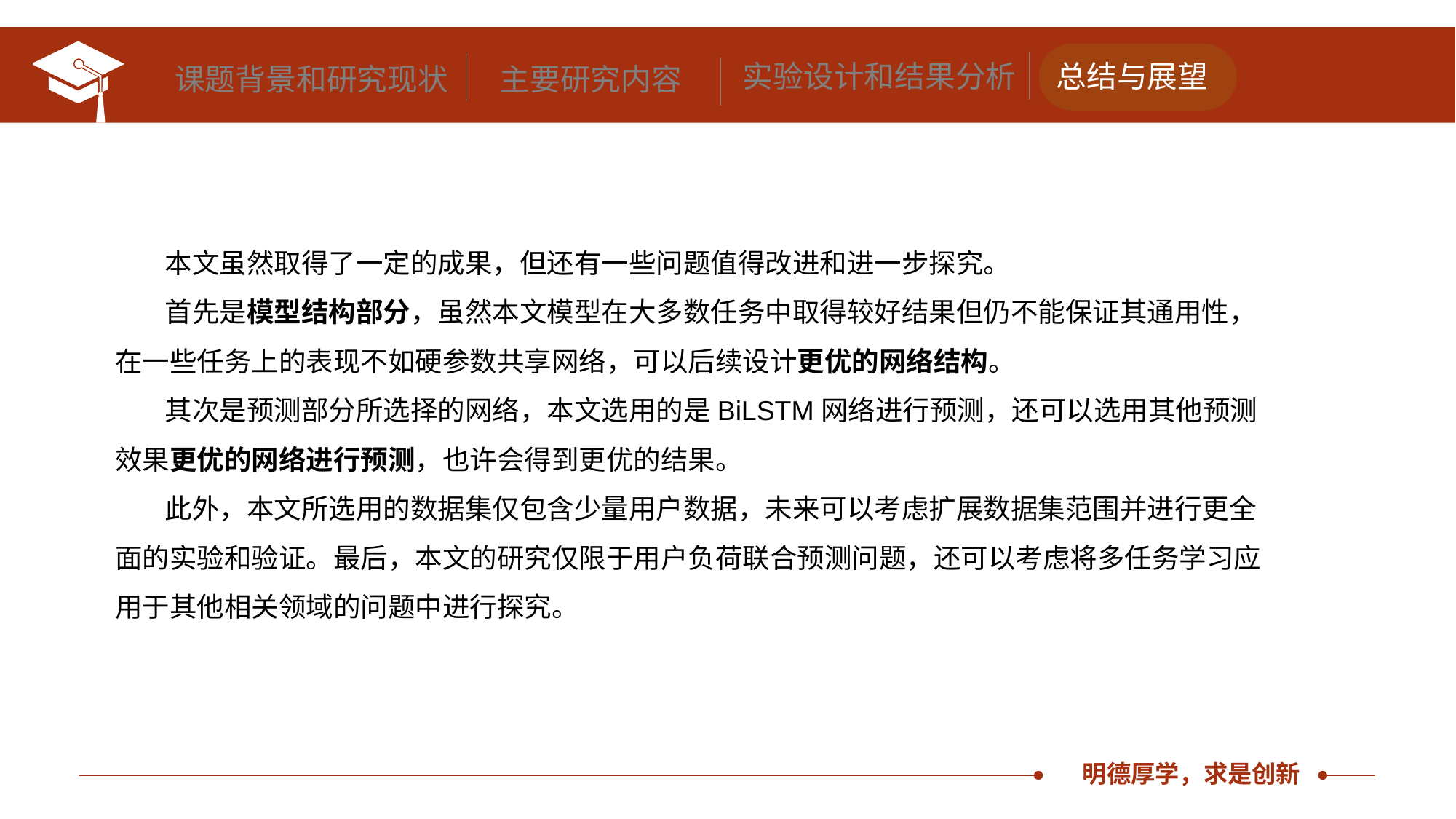

实验设计和结果分析
总结与展望
课题背景和研究现状
主要研究内容
       本文虽然取得了一定的成果，但还有一些问题值得改进和进一步探究。
       首先是模型结构部分，虽然本文模型在大多数任务中取得较好结果但仍不能保证其通用性，在一些任务上的表现不如硬参数共享网络，可以后续设计更优的网络结构。
       其次是预测部分所选择的网络，本文选用的是BiLSTM网络进行预测，还可以选用其他预测效果更优的网络进行预测，也许会得到更优的结果。
       此外，本文所选用的数据集仅包含少量用户数据，未来可以考虑扩展数据集范围并进行更全面的实验和验证。最后，本文的研究仅限于用户负荷联合预测问题，还可以考虑将多任务学习应用于其他相关领域的问题中进行探究。